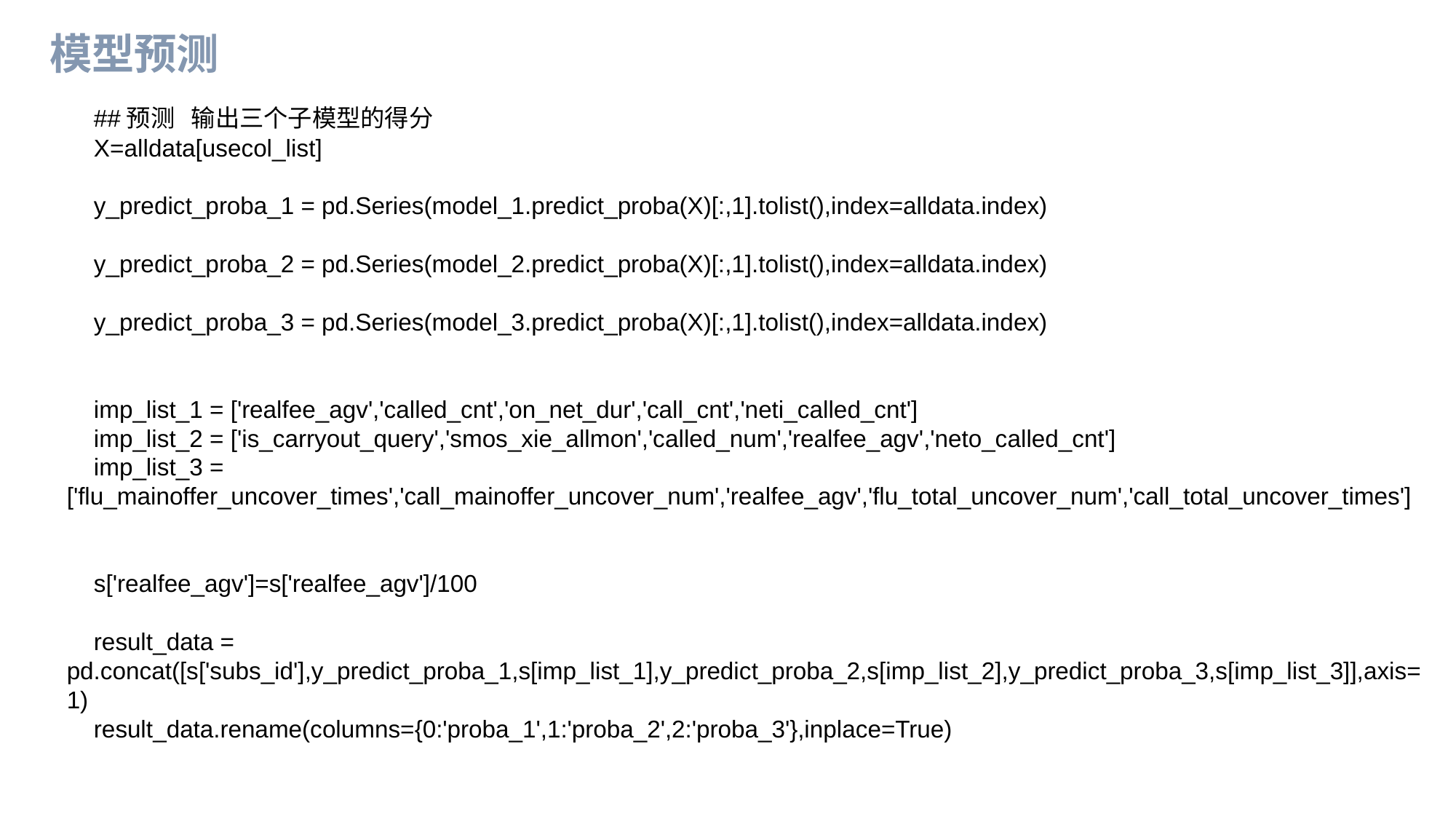

模型预测
    ##预测   输出三个子模型的得分
    X=alldata[usecol_list]

    y_predict_proba_1 = pd.Series(model_1.predict_proba(X)[:,1].tolist(),index=alldata.index)

    y_predict_proba_2 = pd.Series(model_2.predict_proba(X)[:,1].tolist(),index=alldata.index)

    y_predict_proba_3 = pd.Series(model_3.predict_proba(X)[:,1].tolist(),index=alldata.index)

    imp_list_1 = ['realfee_agv','called_cnt','on_net_dur','call_cnt','neti_called_cnt']
    imp_list_2 = ['is_carryout_query','smos_xie_allmon','called_num','realfee_agv','neto_called_cnt']
    imp_list_3 = ['flu_mainoffer_uncover_times','call_mainoffer_uncover_num','realfee_agv','flu_total_uncover_num','call_total_uncover_times']

    s['realfee_agv']=s['realfee_agv']/100

    result_data = pd.concat([s['subs_id'],y_predict_proba_1,s[imp_list_1],y_predict_proba_2,s[imp_list_2],y_predict_proba_3,s[imp_list_3]],axis=1)
    result_data.rename(columns={0:'proba_1',1:'proba_2',2:'proba_3'},inplace=True)